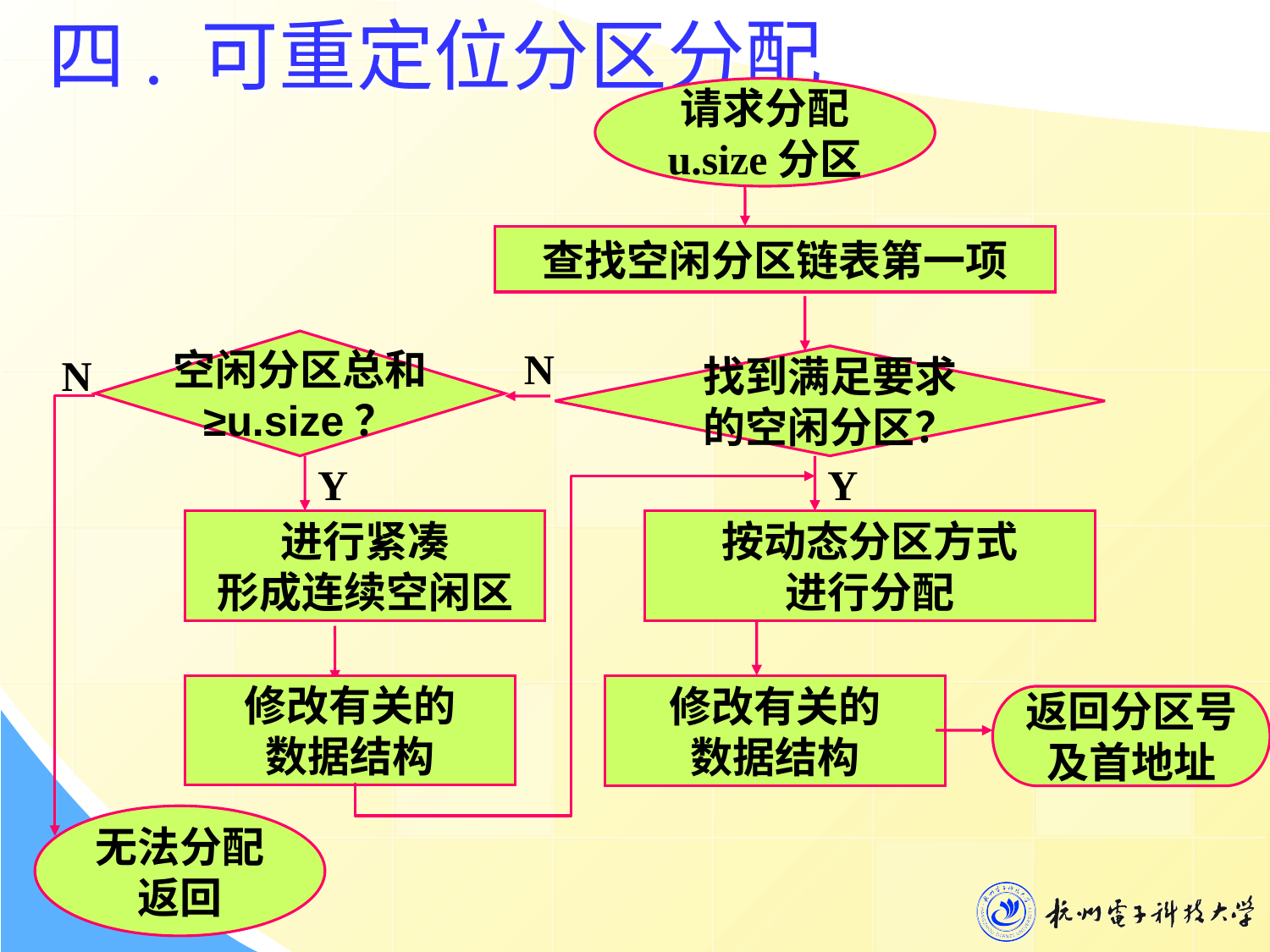

# 四. 可重定位分区分配
请求分配
u.size分区

查找空闲分区链表第一项

空闲分区总和
≥u.size？
N
N
找到满足要求
的空闲分区？

Y
Y

进行紧凑
形成连续空闲区
按动态分区方式
进行分配

修改有关的
数据结构
修改有关的
数据结构
返回分区号
及首地址

无法分配
返回